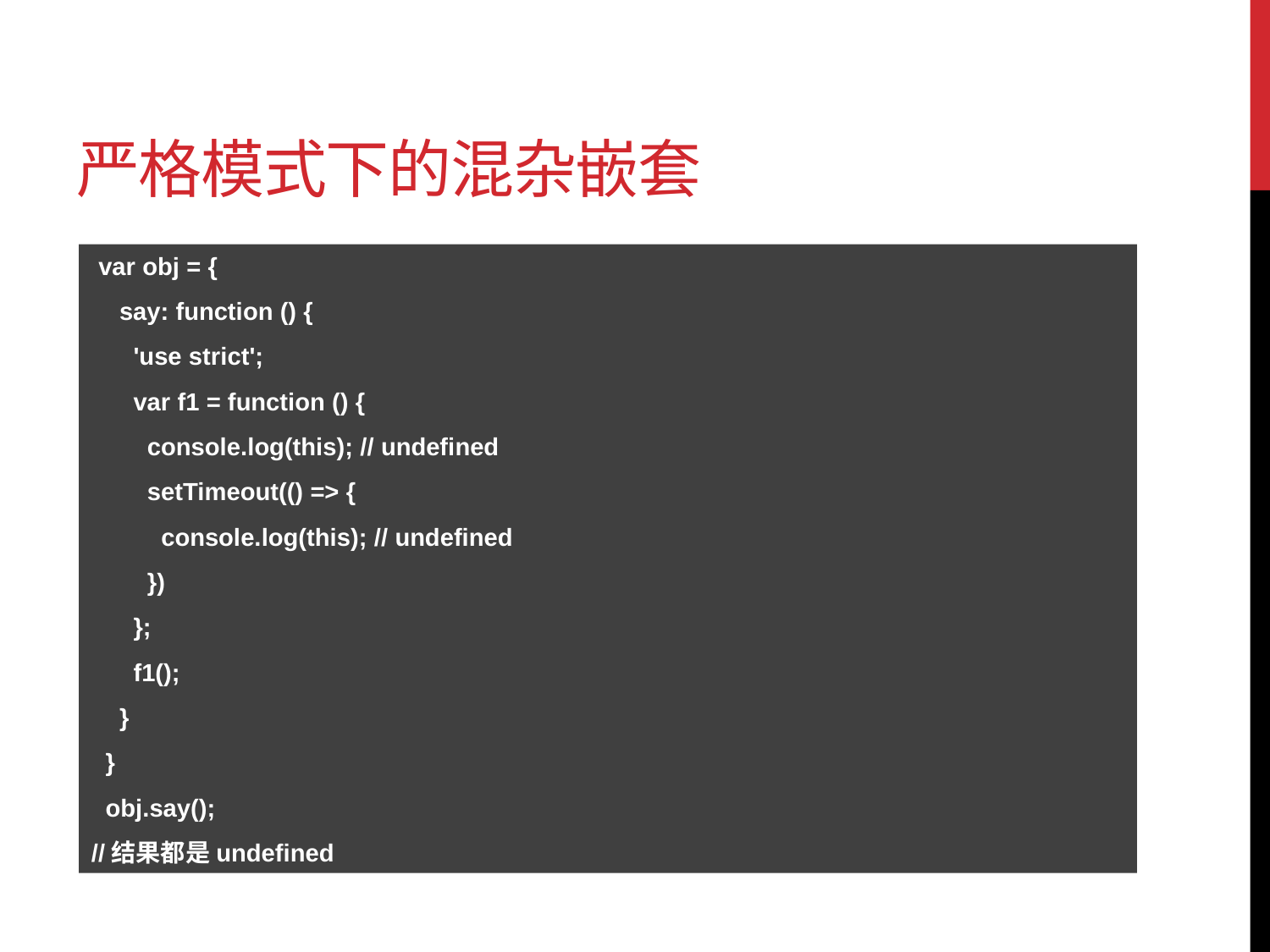

# 严格模式下的混杂嵌套

 var obj = {
    say: function () {
      'use strict';
      var f1 = function () {
        console.log(this); // undefined
        setTimeout(() => {
          console.log(this); // undefined
        })
      };
      f1();
    }
  }
  obj.say();
//结果都是undefined